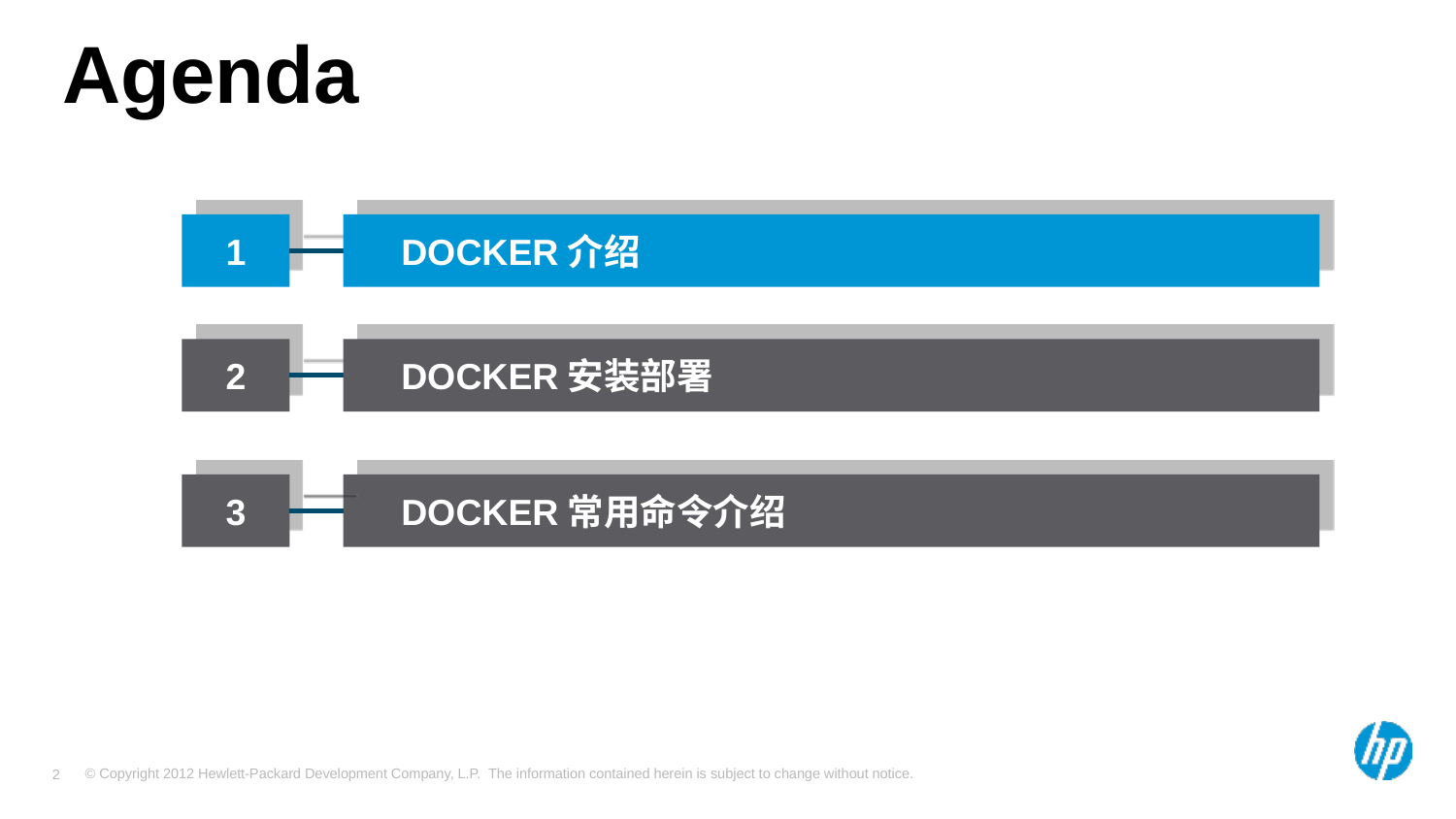

Agenda
1
DOCKER介绍
2
DOCKER安装部署
3
DOCKER常用命令介绍